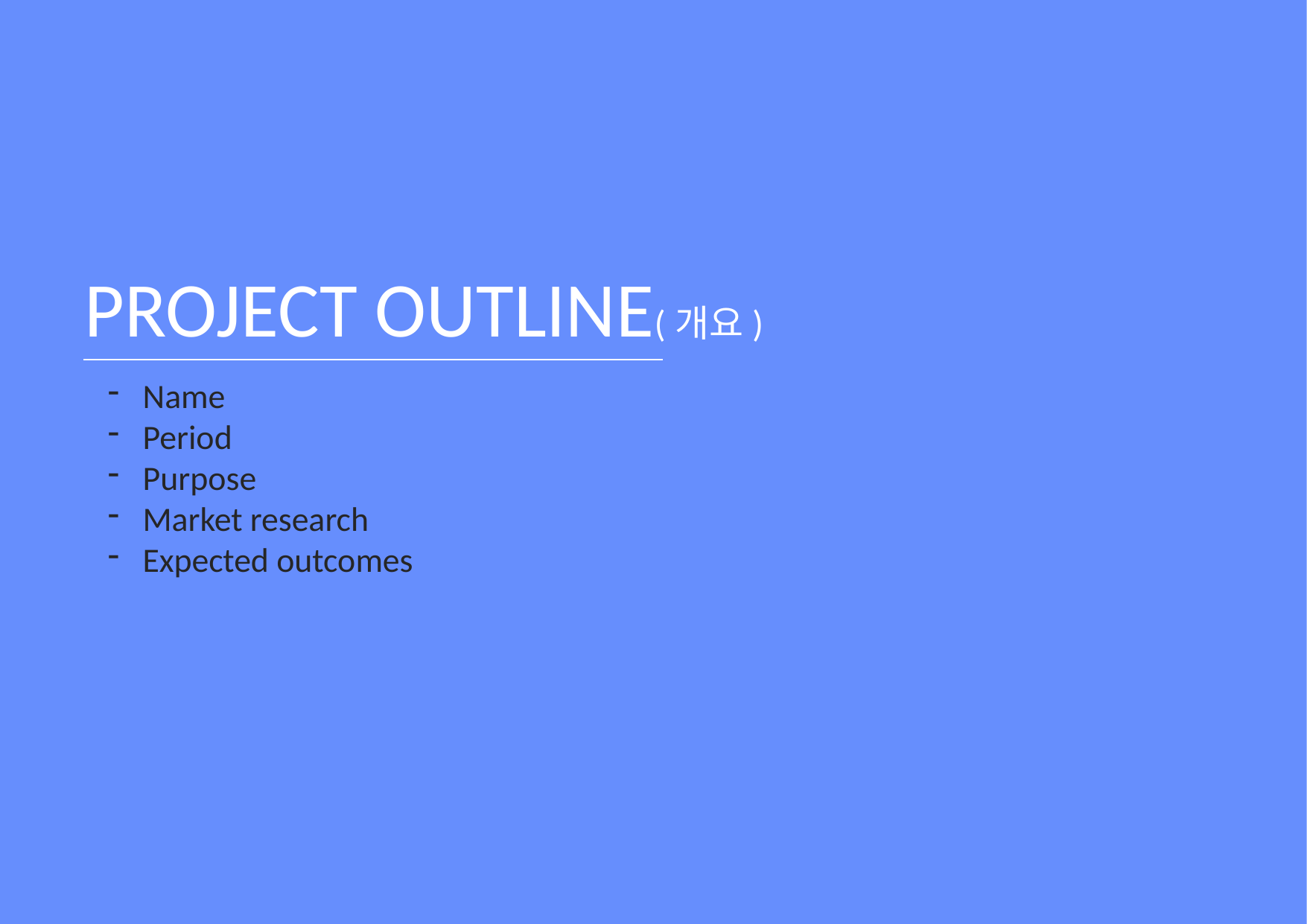

01
PROJECT OUTLINE(개요)
Name
Period
Purpose
Market research
Expected outcomes